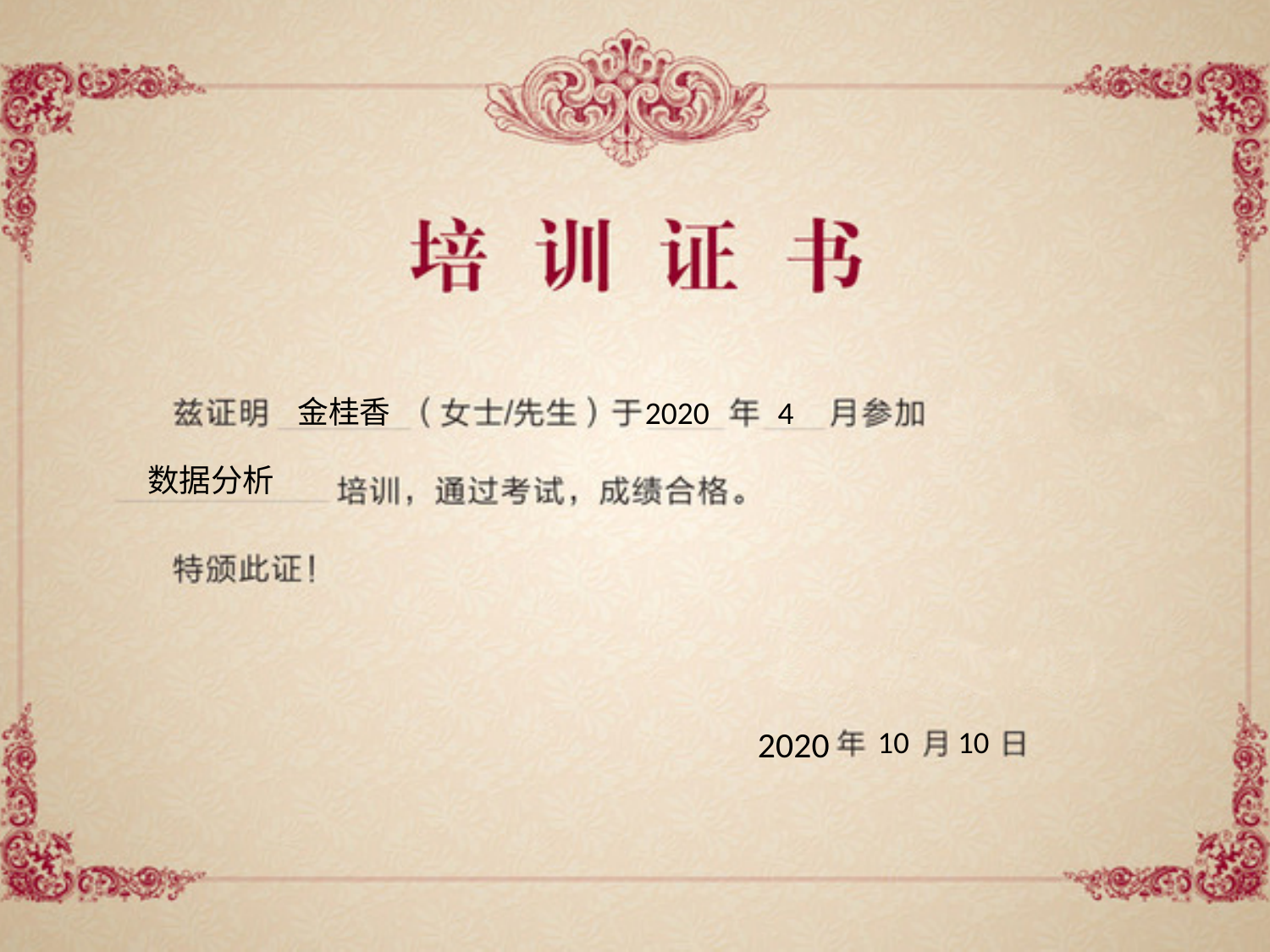

金桂香
2020
4
数据分析
2020
10
10